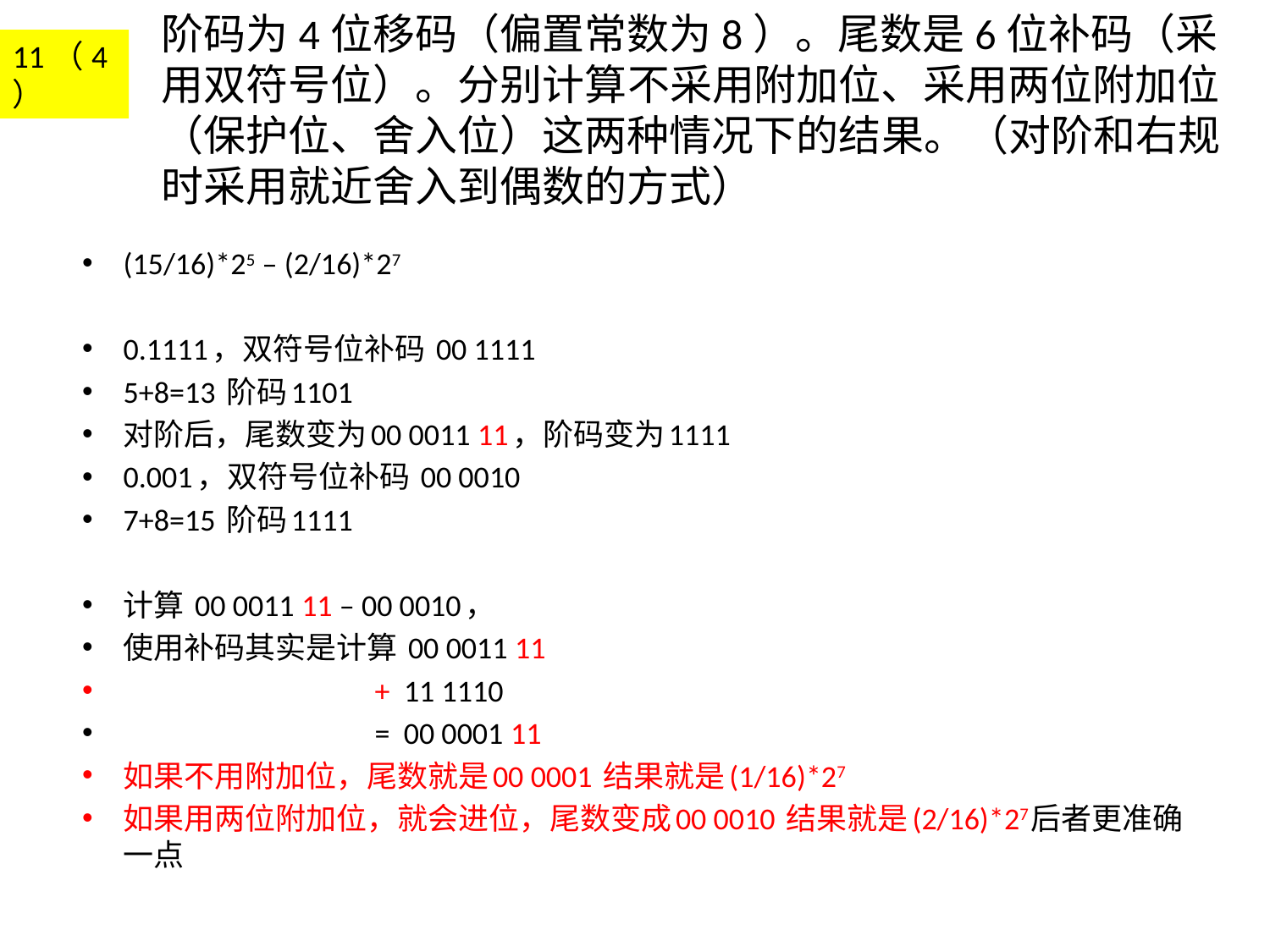

11（4）
# 阶码为4位移码（偏置常数为8）。尾数是6位补码（采用双符号位）。分别计算不采用附加位、采用两位附加位（保护位、舍入位）这两种情况下的结果。（对阶和右规时采用就近舍入到偶数的方式）
(15/16)*25 – (2/16)*27

0.1111，双符号位补码 00 1111
5+8=13 阶码1101
对阶后，尾数变为00 0011 11，阶码变为1111
0.001，双符号位补码 00 0010
7+8=15 阶码1111

计算 00 0011 11 – 00 0010，
使用补码其实是计算 00 0011 11
                                    +  11 1110
                                    =  00 0001 11
如果不用附加位，尾数就是00 0001 结果就是(1/16)*27
如果用两位附加位，就会进位，尾数变成00 0010 结果就是(2/16)*27后者更准确一点